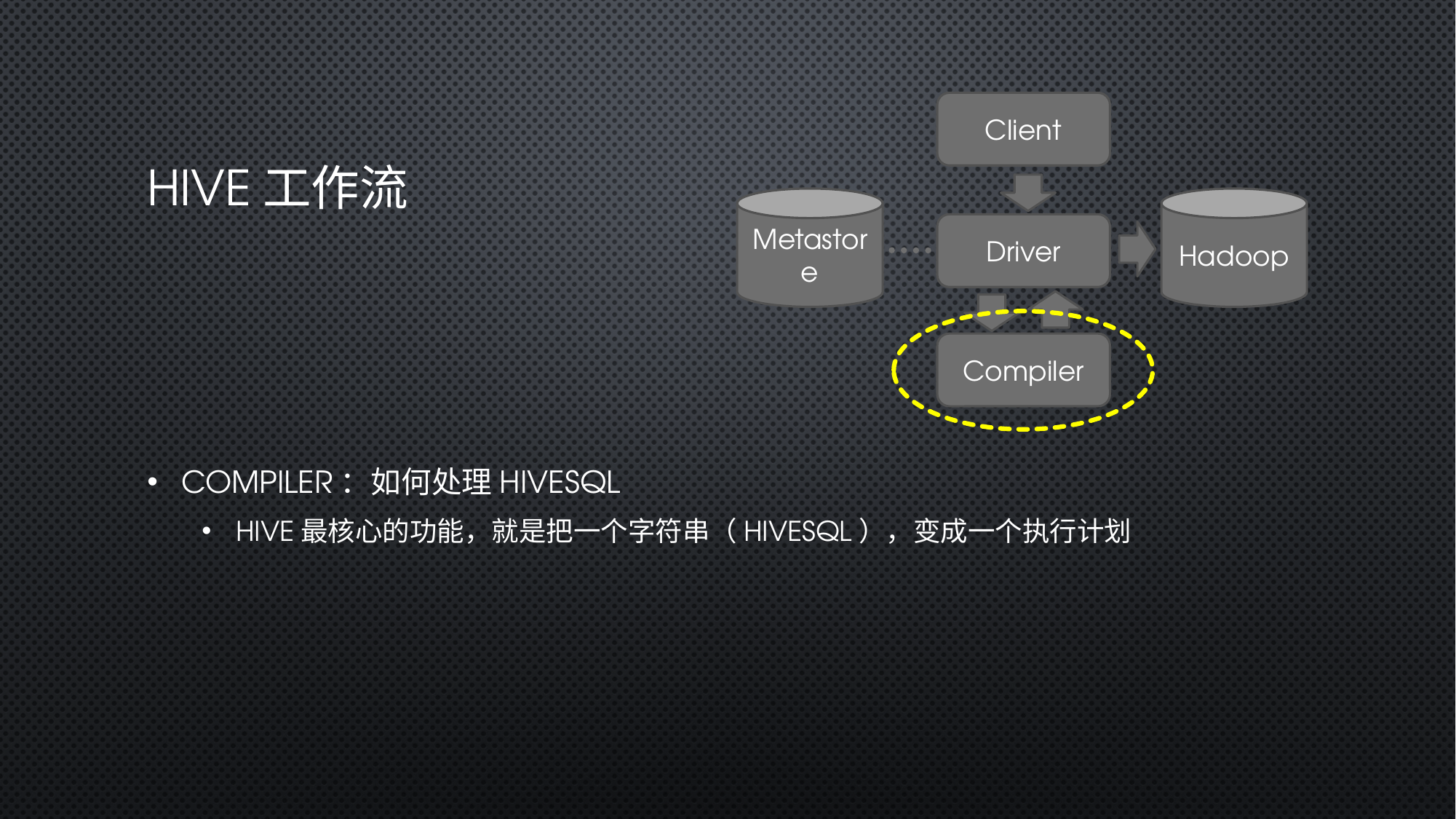

# Hive工作流
Client

Metastore
Hadoop
Driver

Compiler：如何处理HiveSQL
Hive最核心的功能，就是把一个字符串（HiveSQL），变成一个执行计划
Compiler